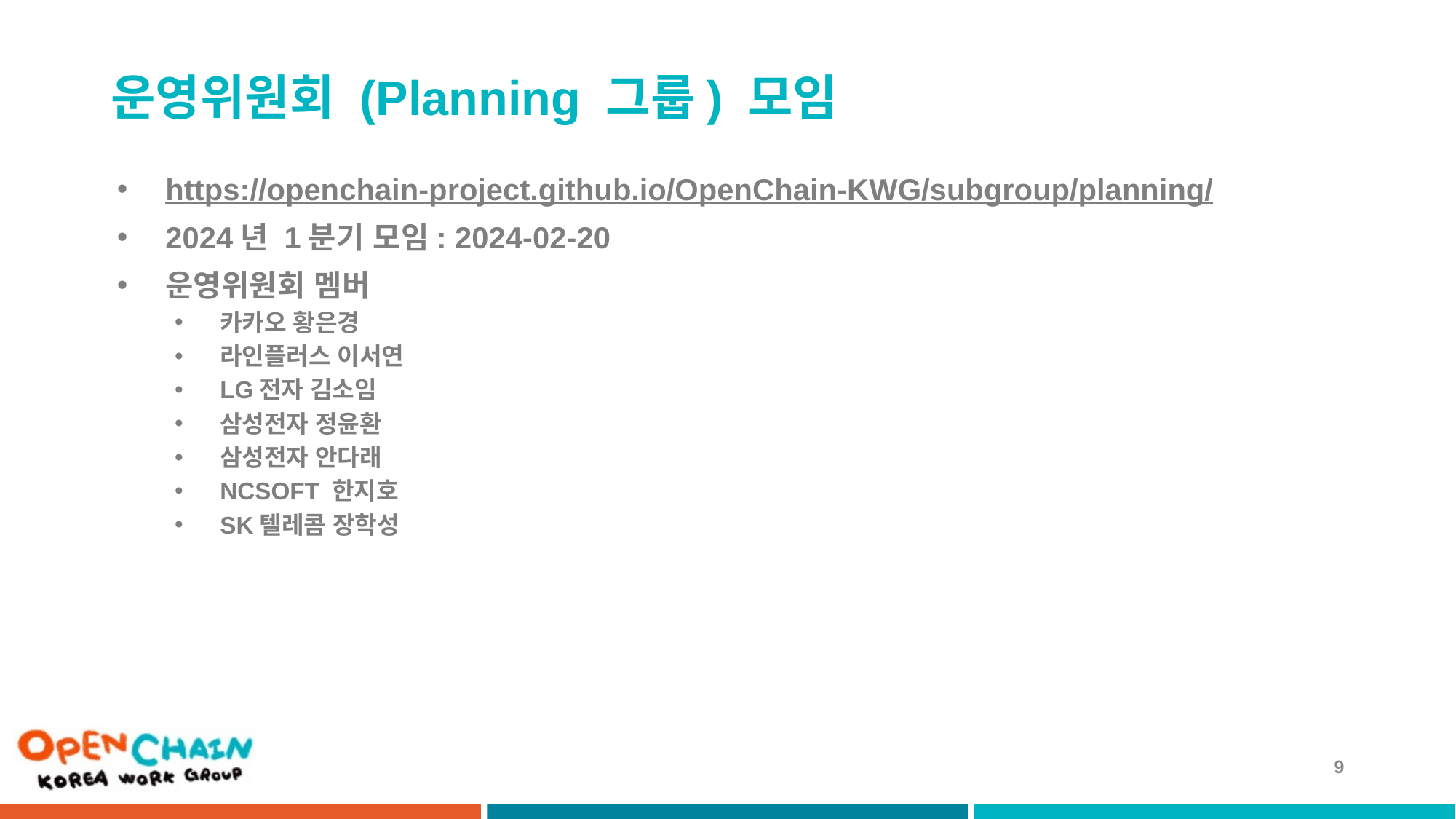

# 운영위원회 (Planning 그룹) 모임
https://openchain-project.github.io/OpenChain-KWG/subgroup/planning/
2024년 1분기 모임: 2024-02-20
운영위원회 멤버
카카오 황은경
라인플러스 이서연
LG전자 김소임
삼성전자 정윤환
삼성전자 안다래
NCSOFT 한지호
SK텔레콤 장학성

9